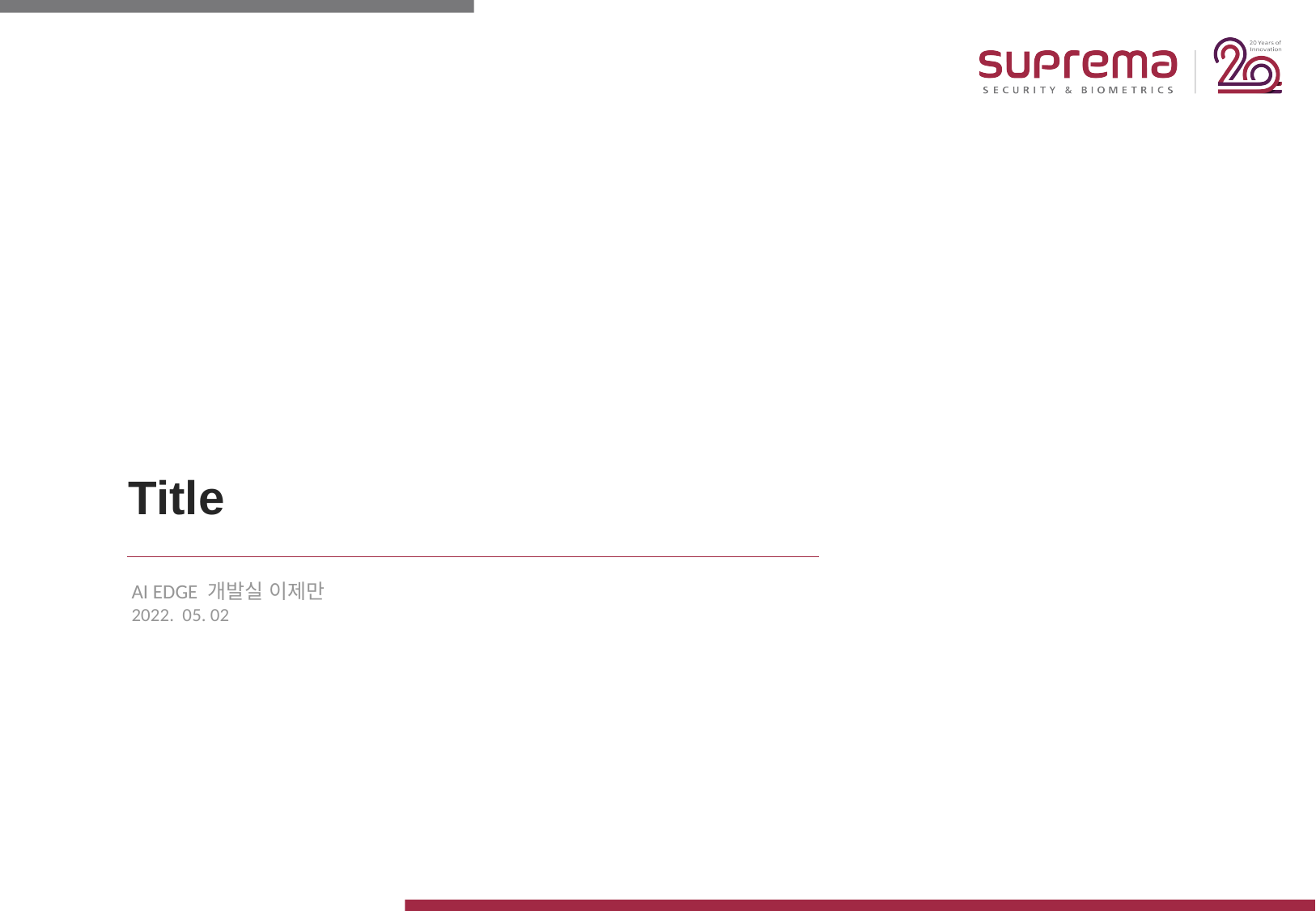

Title
AI EDGE 개발실 이제만
2022.  05. 02